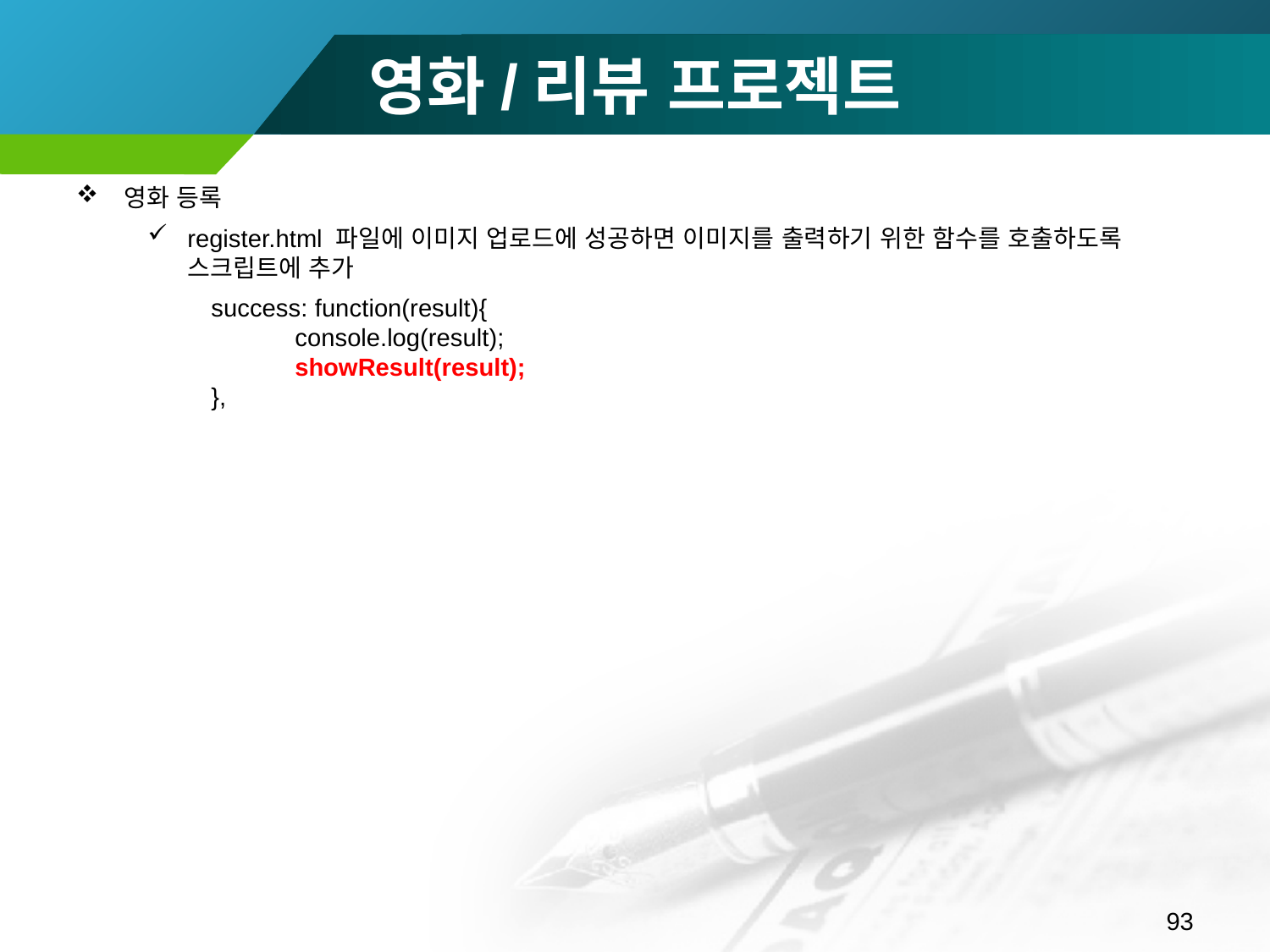

# 영화/리뷰 프로젝트
영화 등록
register.html 파일에 이미지 업로드에 성공하면 이미지를 출력하기 위한 함수를 호출하도록 스크립트에 추가
success: function(result){
            console.log(result);
            showResult(result);
},
93